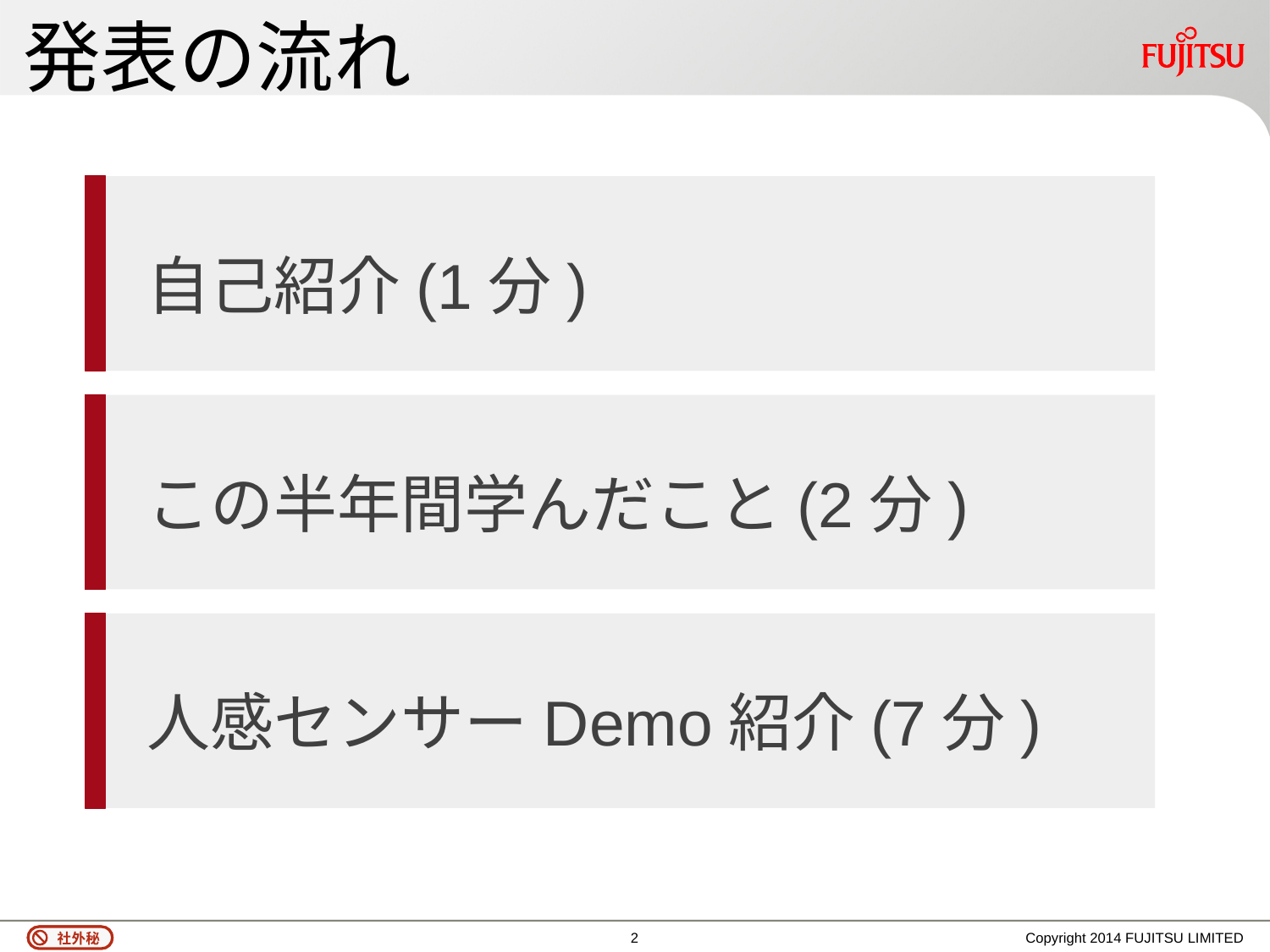

# 発表の流れ

自己紹介(1分)
この半年間学んだこと(2分)
人感センサーDemo紹介(7分)
2
Copyright 2014 FUJITSU LIMITED